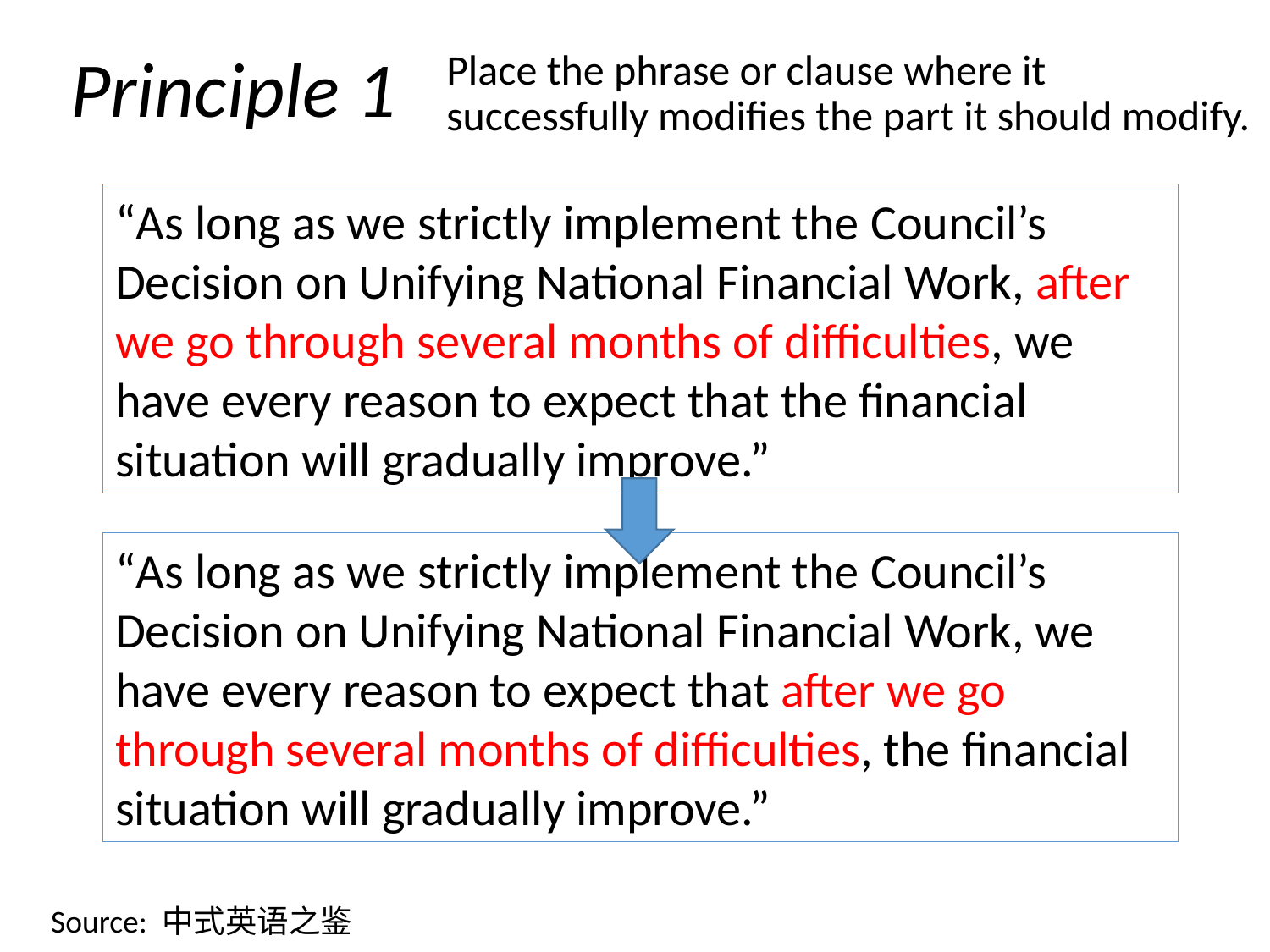

# Principle 1
Place the phrase or clause where it successfully modifies the part it should modify.
“As long as we strictly implement the Council’s Decision on Unifying National Financial Work, after we go through several months of difficulties, we have every reason to expect that the financial situation will gradually improve.”

“As long as we strictly implement the Council’s Decision on Unifying National Financial Work, we have every reason to expect that after we go through several months of difficulties, the financial situation will gradually improve.”
Source: 中式英语之鉴